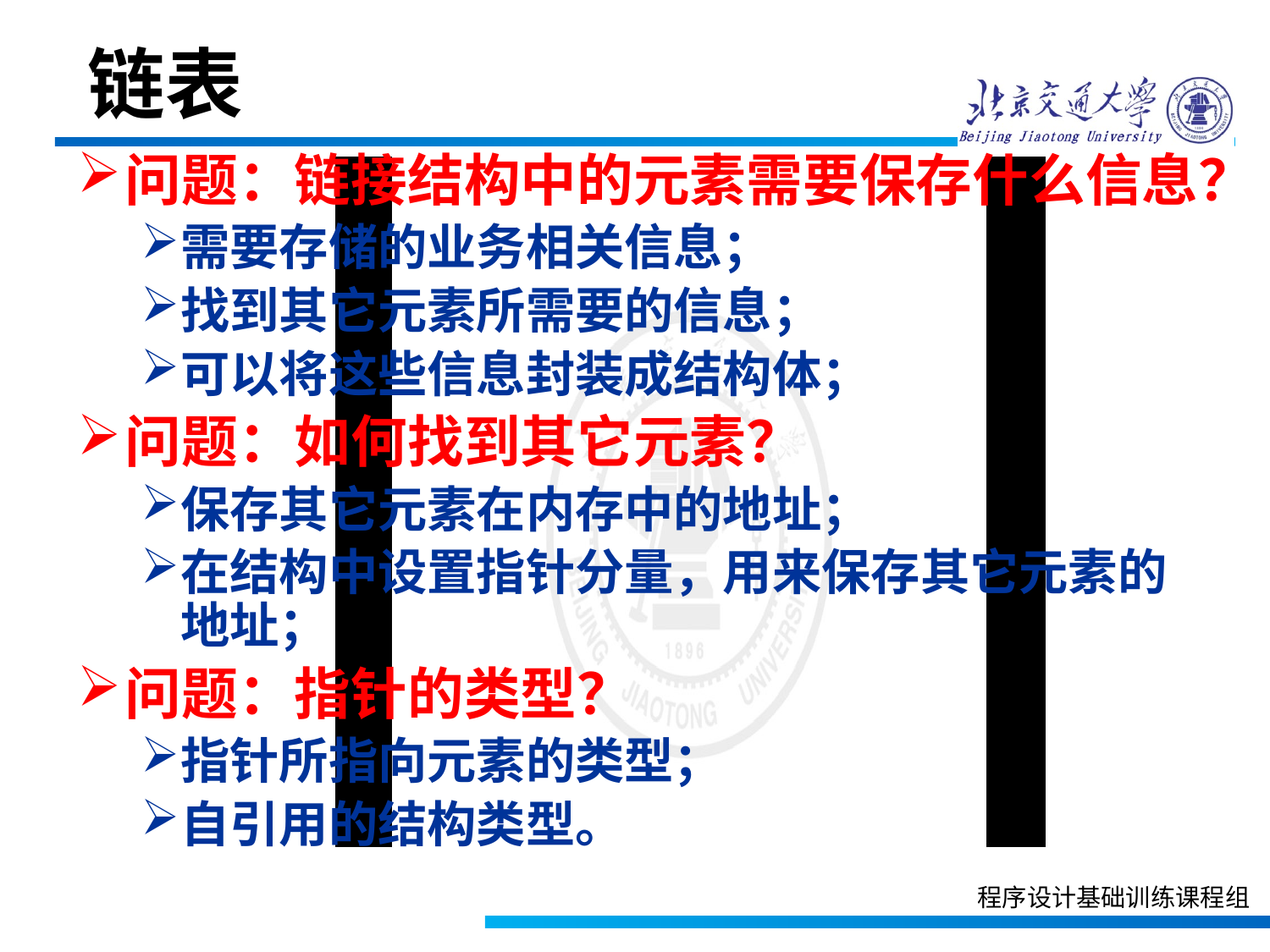

链表
问题：链接结构中的元素需要保存什么信息？
需要存储的业务相关信息；
找到其它元素所需要的信息；
可以将这些信息封装成结构体；
问题：如何找到其它元素？
保存其它元素在内存中的地址；
在结构中设置指针分量，用来保存其它元素的地址；
问题：指针的类型？
指针所指向元素的类型；
自引用的结构类型。
程序设计基础训练课程组